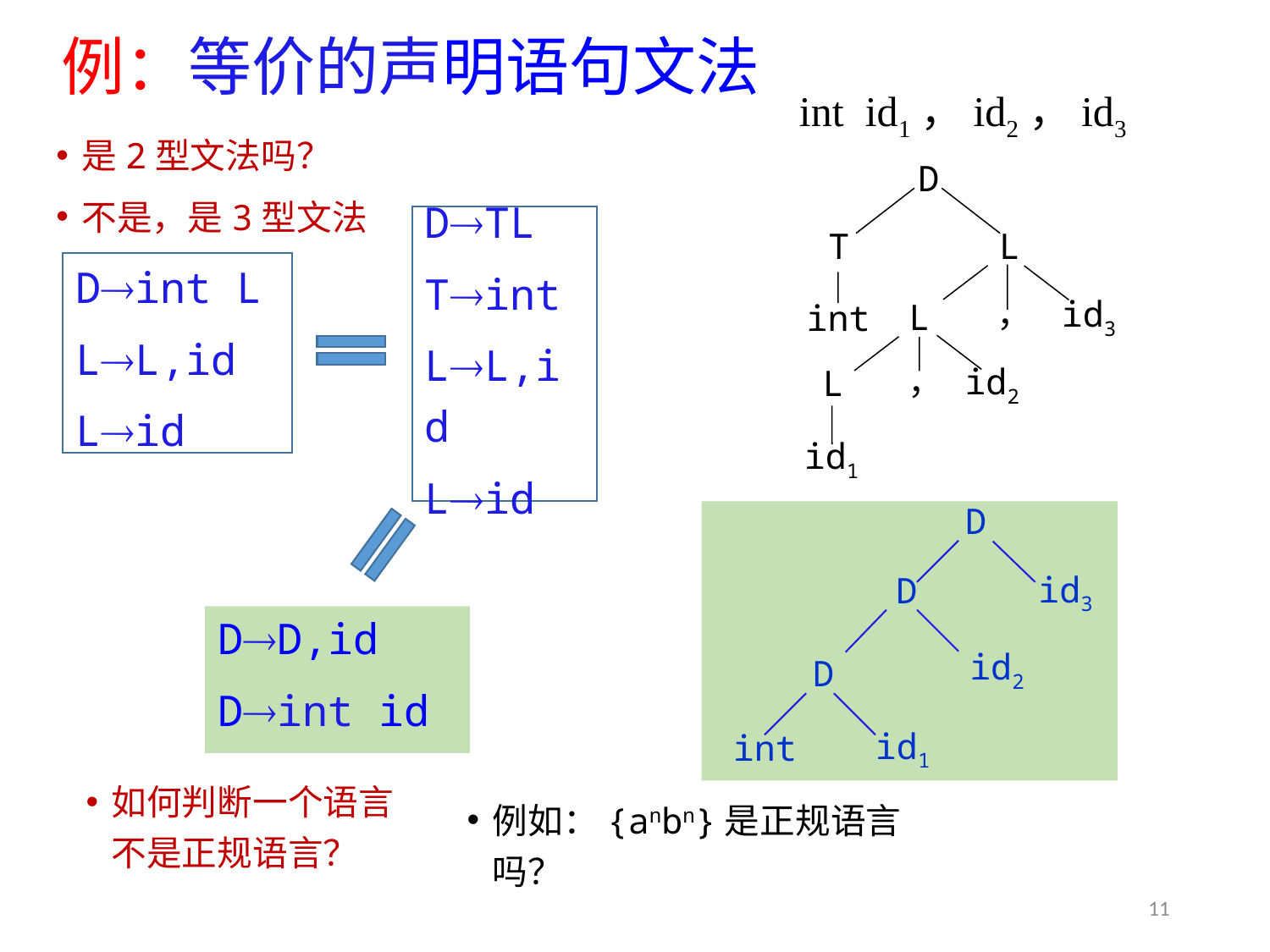

# 例：等价的声明语句文法
int  id1，id2，id3
是2型文法吗？
不是，是3型文法
D

T
L

int
，
L
id3

，
L
id2

id1
D→TL
T→int
L→L,id
L→id
D→int L
L→L,id
L→id

D
D
id3
id2
D
id1
int

D→D,id
D→int id
如何判断一个语言不是正规语言？
例如：{anbn}是正规语言吗？
11